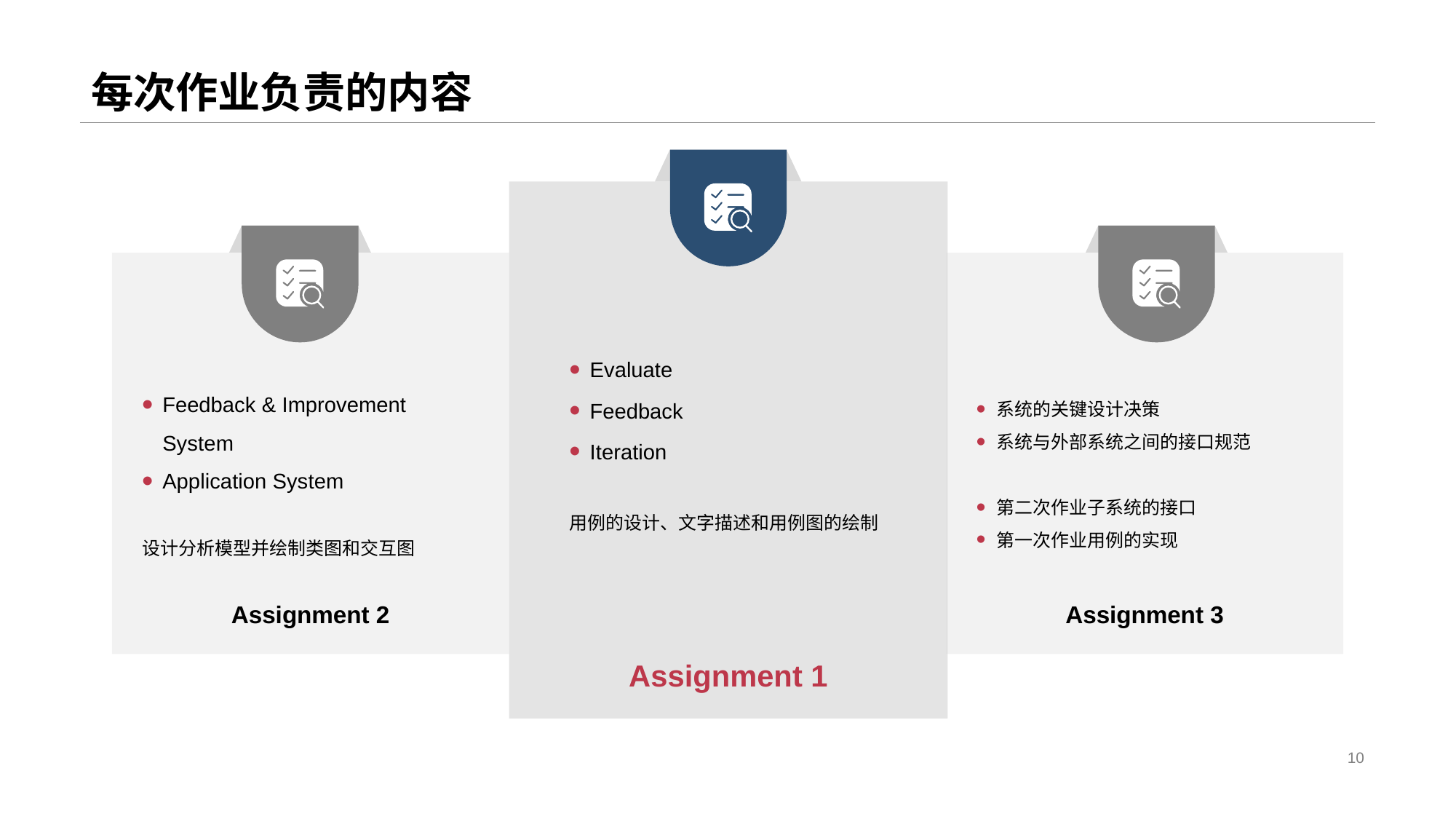

# 每次作业负责的内容

Assignment 1

Assignment 2

Assignment 3

Evaluate
Feedback
Iteration

用例的设计、文字描述和用例图的绘制
Feedback & Improvement System
Application System

设计分析模型并绘制类图和交互图
系统的关键设计决策
系统与外部系统之间的接口规范

第二次作业子系统的接口
第一次作业用例的实现
10